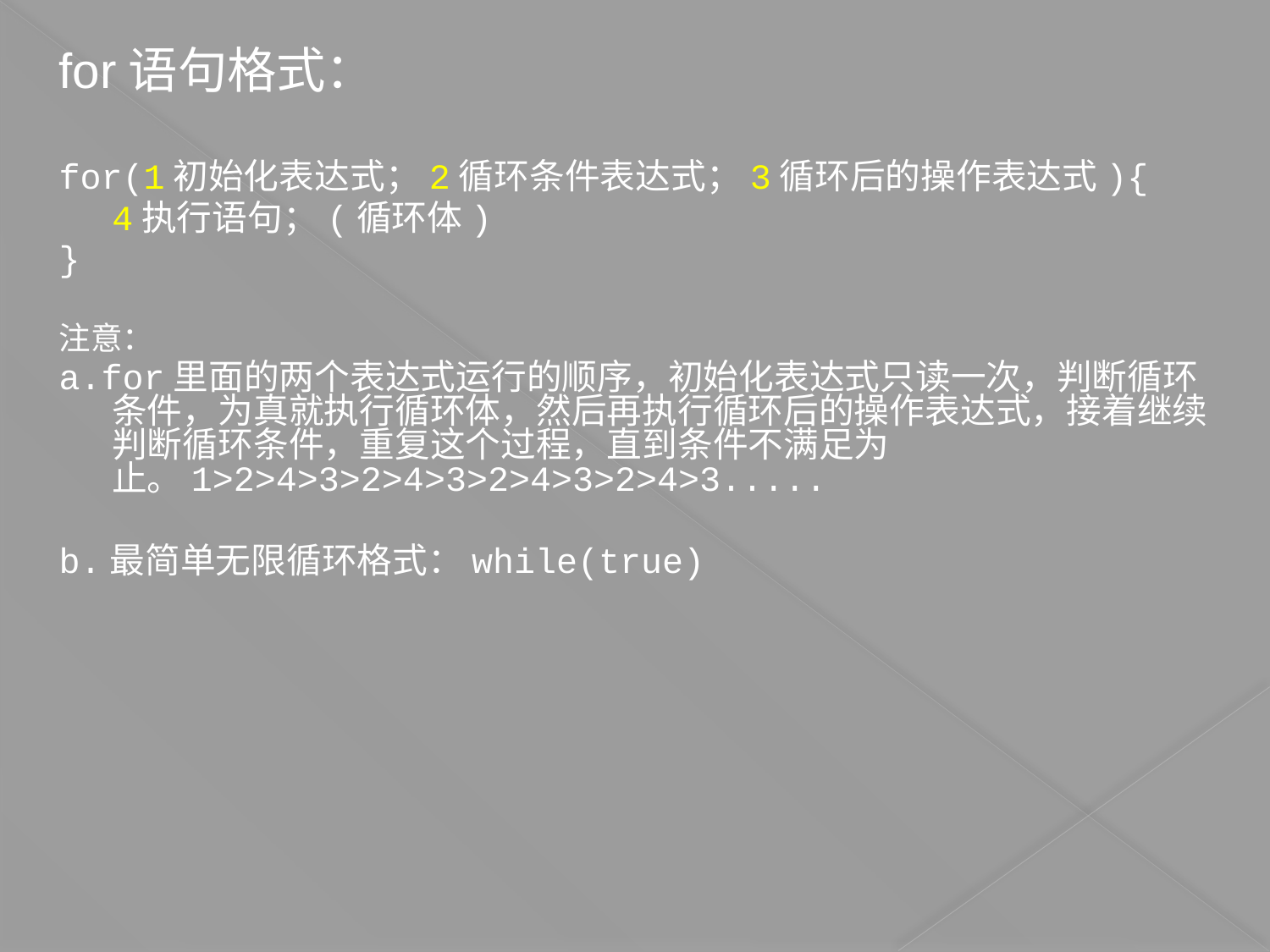

# for语句格式：

for(1初始化表达式；2循环条件表达式；3循环后的操作表达式){
	4执行语句；(循环体)
}

注意：
a.for里面的两个表达式运行的顺序，初始化表达式只读一次，判断循环条件，为真就执行循环体，然后再执行循环后的操作表达式，接着继续判断循环条件，重复这个过程，直到条件不满足为止。1>2>4>3>2>4>3>2>4>3>2>4>3.....

b.最简单无限循环格式：while(true)